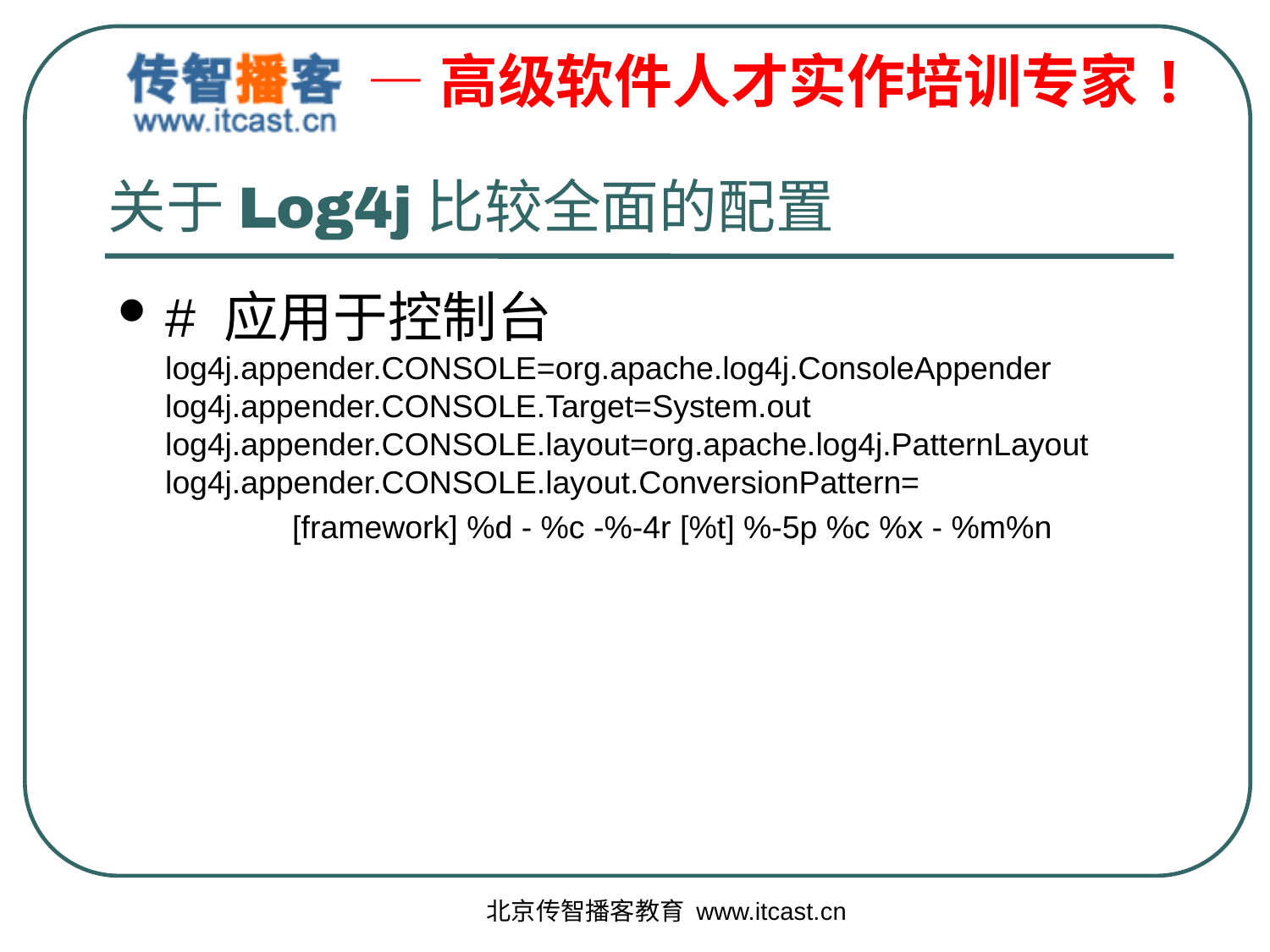

# 关于Log4j比较全面的配置
# 应用于控制台 log4j.appender.CONSOLE=org.apache.log4j.ConsoleAppender log4j.appender.CONSOLE.Target=System.out log4j.appender.CONSOLE.layout=org.apache.log4j.PatternLayout log4j.appender.CONSOLE.layout.ConversionPattern=
		[framework] %d - %c -%-4r [%t] %-5p %c %x - %m%n
北京传智播客教育 www.itcast.cn